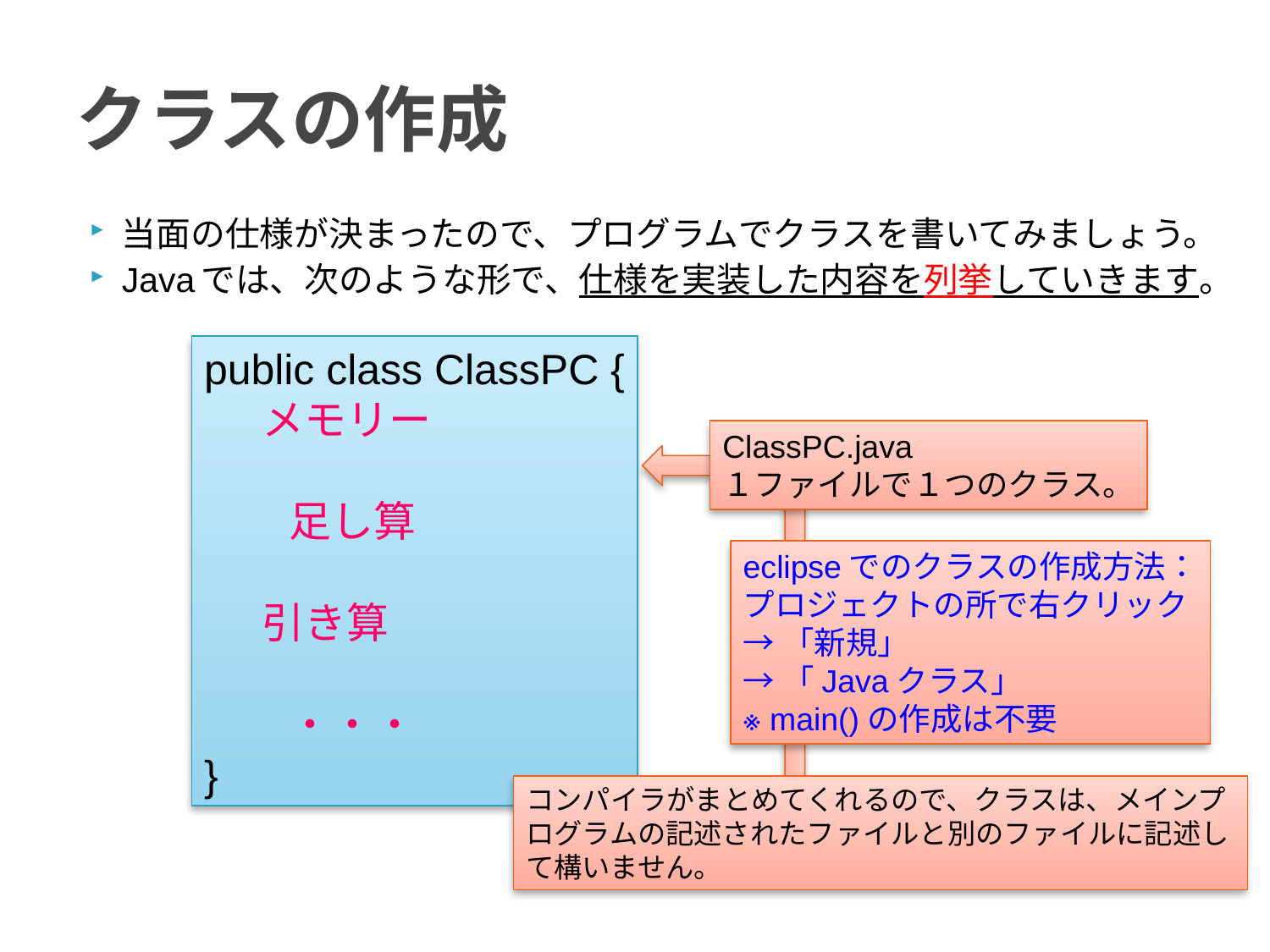

# クラスの作成
当面の仕様が決まったので、プログラムでクラスを書いてみましょう。
Javaでは、次のような形で、仕様を実装した内容を列挙していきます。

public class ClassPC {
     メモリー

　　足し算

     引き算

　　・・・
}
ClassPC.java
１ファイルで１つのクラス。

eclipseでのクラスの作成方法：
プロジェクトの所で右クリック
→「新規」
→「Javaクラス」
※main()の作成は不要

コンパイラがまとめてくれるので、クラスは、メインプログラムの記述されたファイルと別のファイルに記述して構いません。